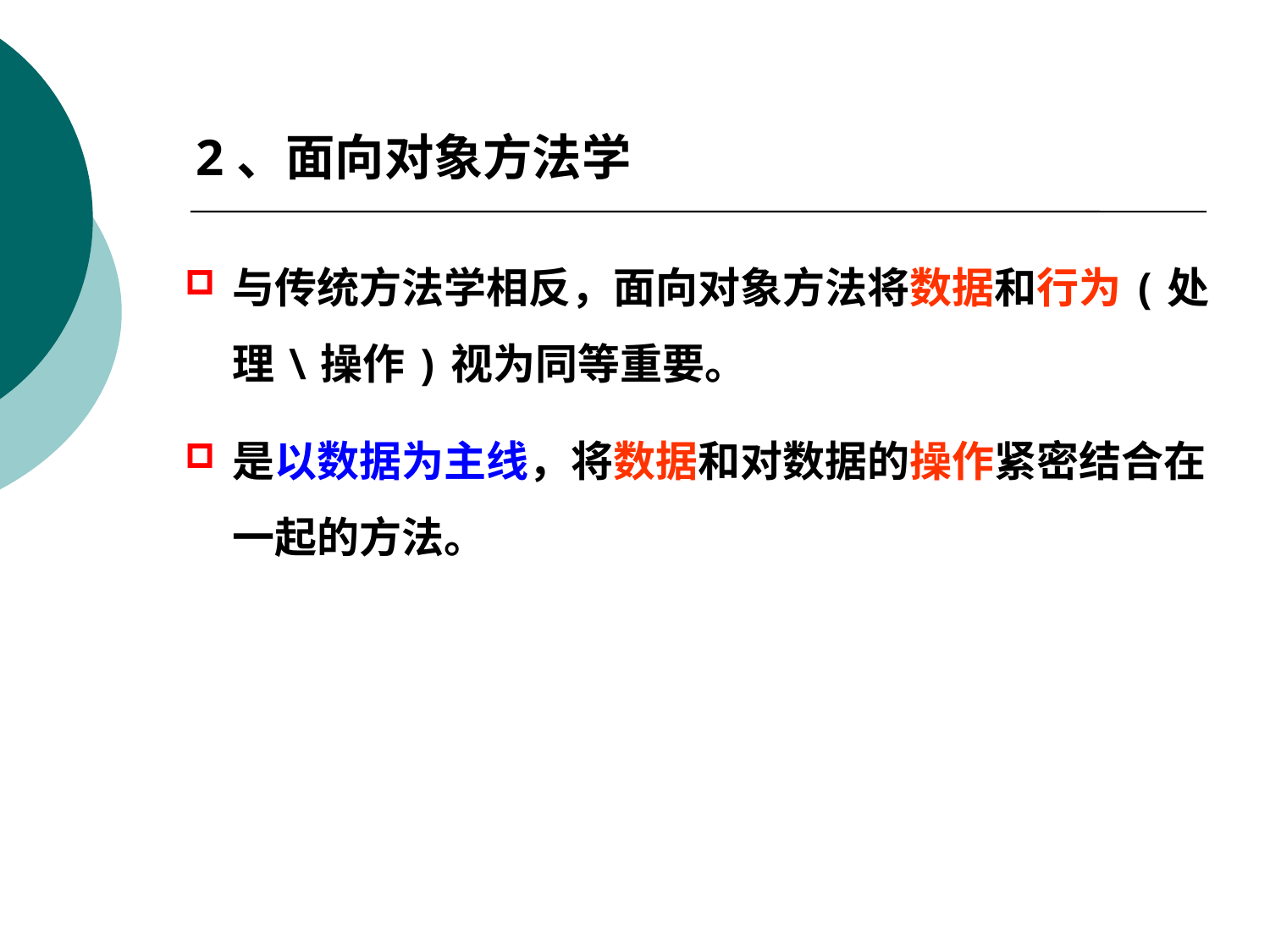

2、面向对象方法学
与传统方法学相反，面向对象方法将数据和行为(处理\操作)视为同等重要。
是以数据为主线，将数据和对数据的操作紧密结合在一起的方法。